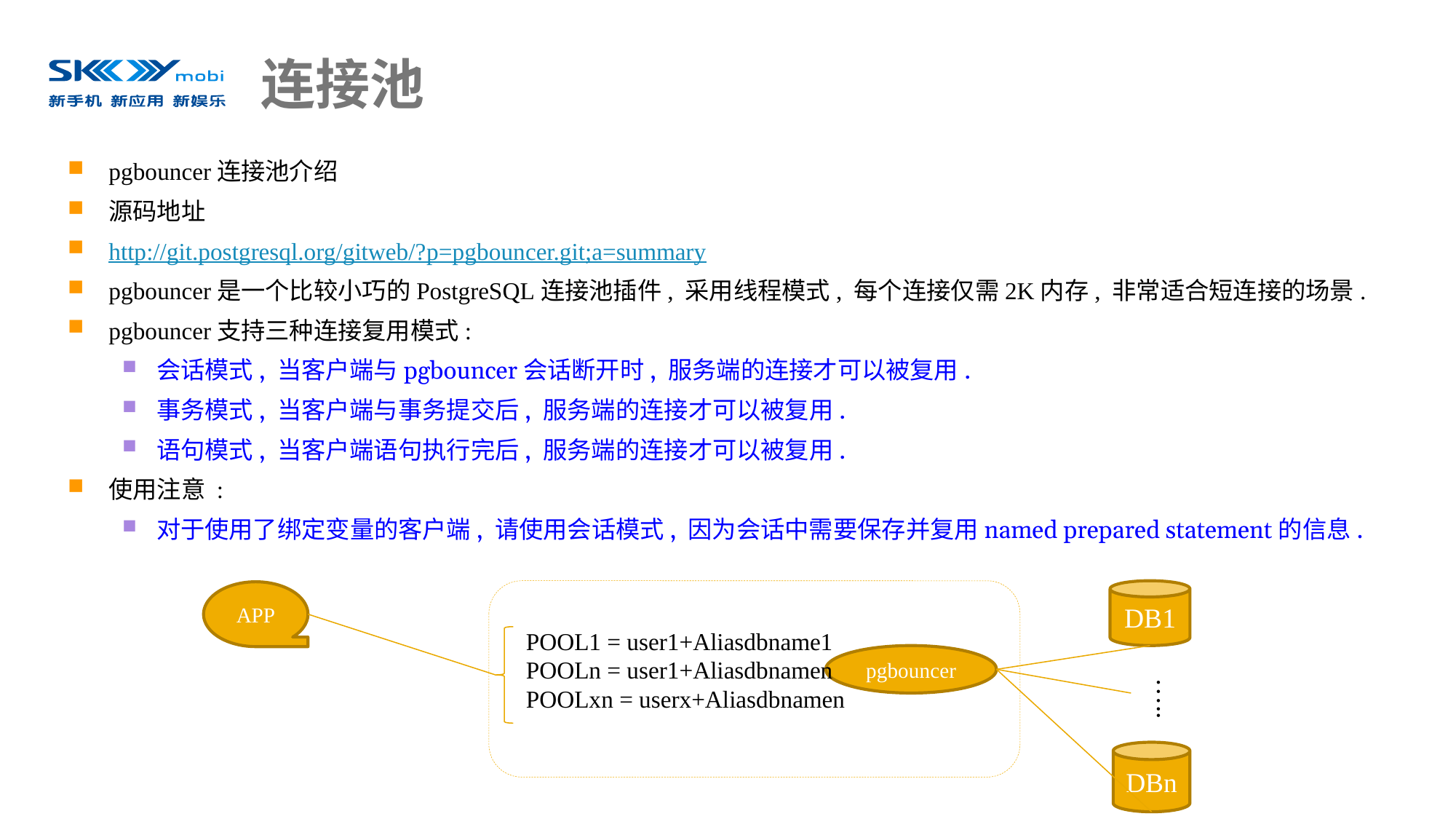

# 连接池
pgbouncer连接池介绍
源码地址
http://git.postgresql.org/gitweb/?p=pgbouncer.git;a=summary
pgbouncer是一个比较小巧的PostgreSQL连接池插件, 采用线程模式, 每个连接仅需2K内存, 非常适合短连接的场景.
pgbouncer支持三种连接复用模式:
会话模式, 当客户端与pgbouncer会话断开时, 服务端的连接才可以被复用.
事务模式, 当客户端与事务提交后, 服务端的连接才可以被复用.
语句模式, 当客户端语句执行完后, 服务端的连接才可以被复用.
使用注意 :
对于使用了绑定变量的客户端, 请使用会话模式, 因为会话中需要保存并复用named prepared statement的信息.

DB1
APP
POOL1 = user1+Aliasdbname1
POOLn = user1+Aliasdbnamen
POOLxn = userx+Aliasdbnamen

pgbouncer
…..
DBn